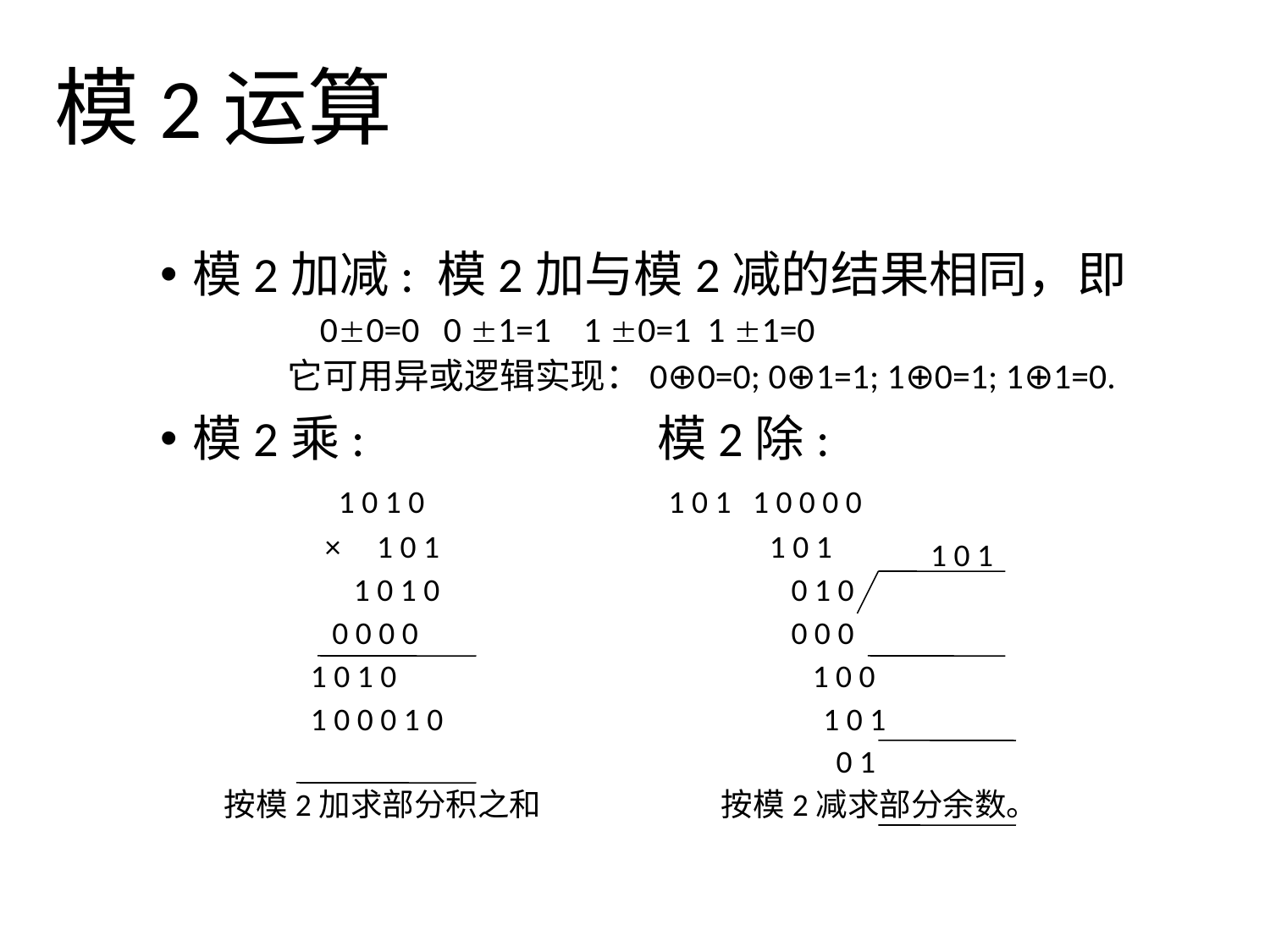

# 模2运算
模2加减: 模2加与模2减的结果相同，即
    0±0=0   0 ±1=1    1 ±0=1  1 ±1=0
它可用异或逻辑实现：0⊕0=0; 0⊕1=1; 1⊕0=1; 1⊕1=0.
模2乘:                         模2除:
            1 0 1 0                                  1 0 1   1 0 0 0 0
              ×     1 0 1                                              1 0 1
                  1 0 1 0                                                 0 1 0
               0 0 0 0                                                    0 0 0
            1 0 1 0                                                          1 0 0
            1 0 0 0 1 0                                                     1 0 1
                                                                                     0 1
按模2加求部分积之和                         按模2减求部分余数。
 1 0 1